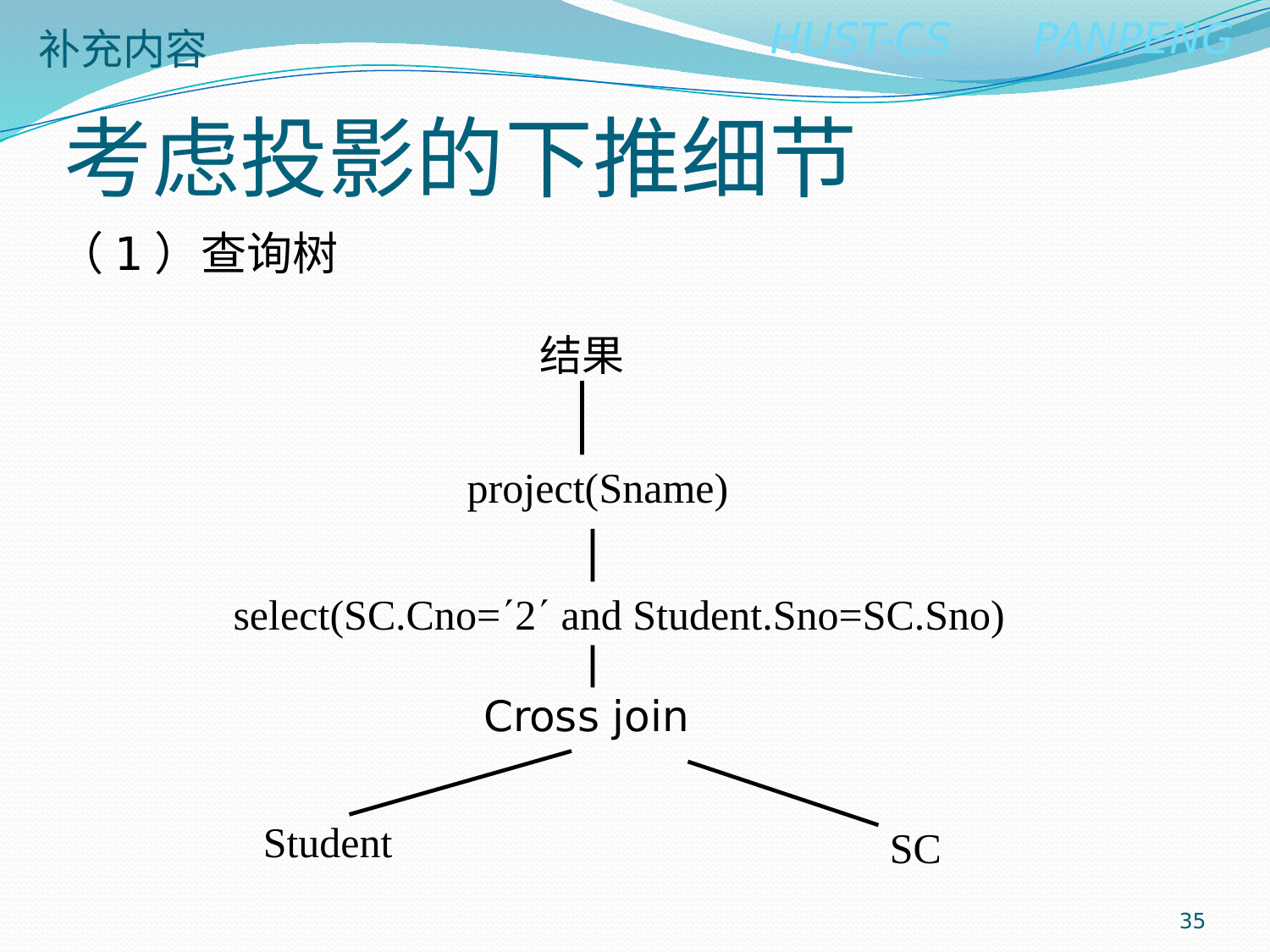

补充内容
# 考虑投影的下推细节
（1）查询树
结果

project(Sname)

select(SC.Cno=′2′ and Student.Sno=SC.Sno)

Cross join

Student
SC
35